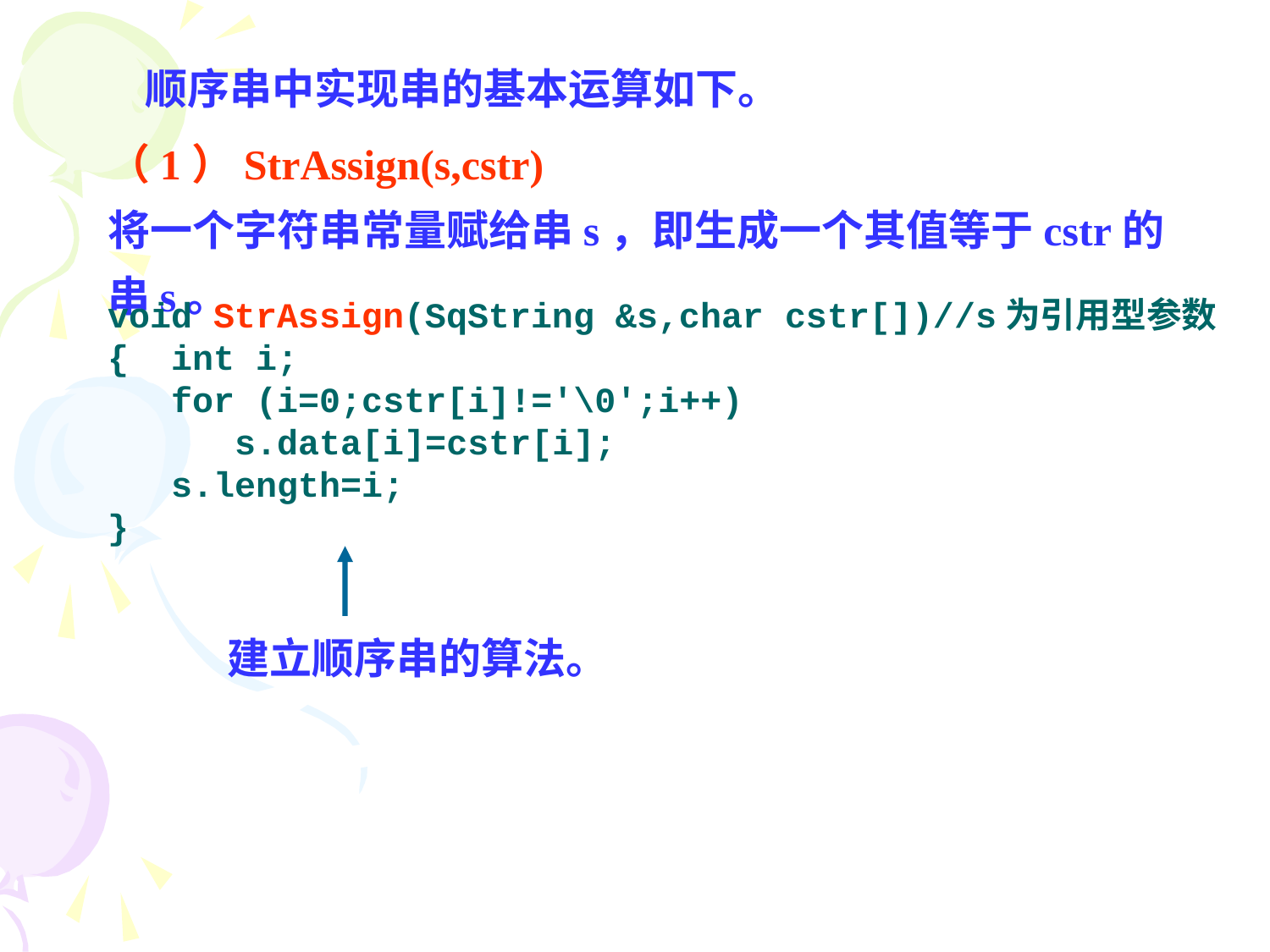

顺序串中实现串的基本运算如下。
（1）StrAssign(s,cstr)
将一个字符串常量赋给串s，即生成一个其值等于cstr的串s。
void StrAssign(SqString &s,char cstr[])//s为引用型参数
{  int i;
   for (i=0;cstr[i]!='\0';i++)
	s.data[i]=cstr[i];
   s.length=i;
}

建立顺序串的算法。